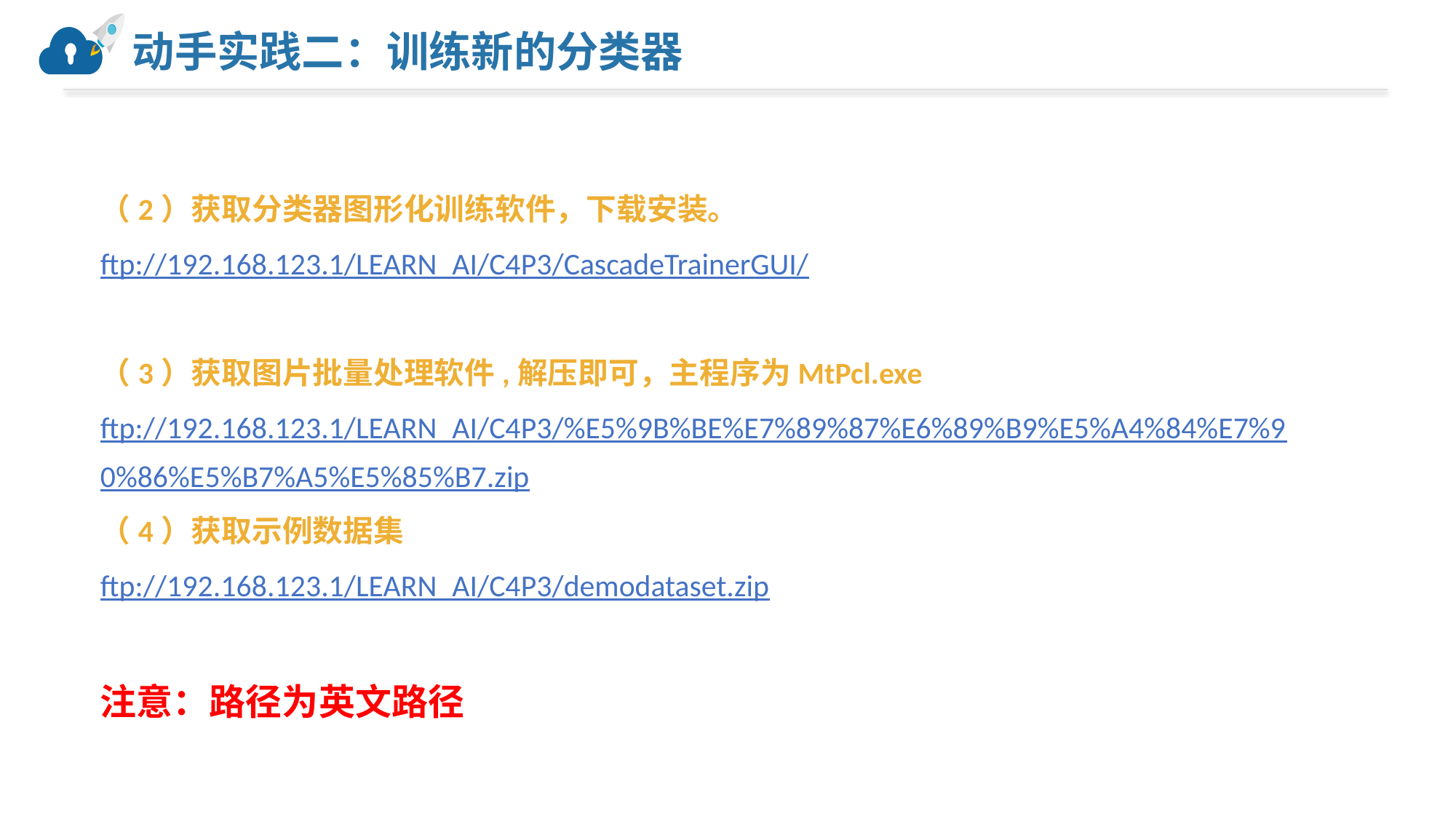

# 动手实践二：训练新的分类器
（2）获取分类器图形化训练软件，下载安装。
ftp://192.168.123.1/LEARN_AI/C4P3/CascadeTrainerGUI/

（3）获取图片批量处理软件,解压即可，主程序为MtPcl.exe
ftp://192.168.123.1/LEARN_AI/C4P3/%E5%9B%BE%E7%89%87%E6%89%B9%E5%A4%84%E7%90%86%E5%B7%A5%E5%85%B7.zip
（4）获取示例数据集
ftp://192.168.123.1/LEARN_AI/C4P3/demodataset.zip

注意：路径为英文路径